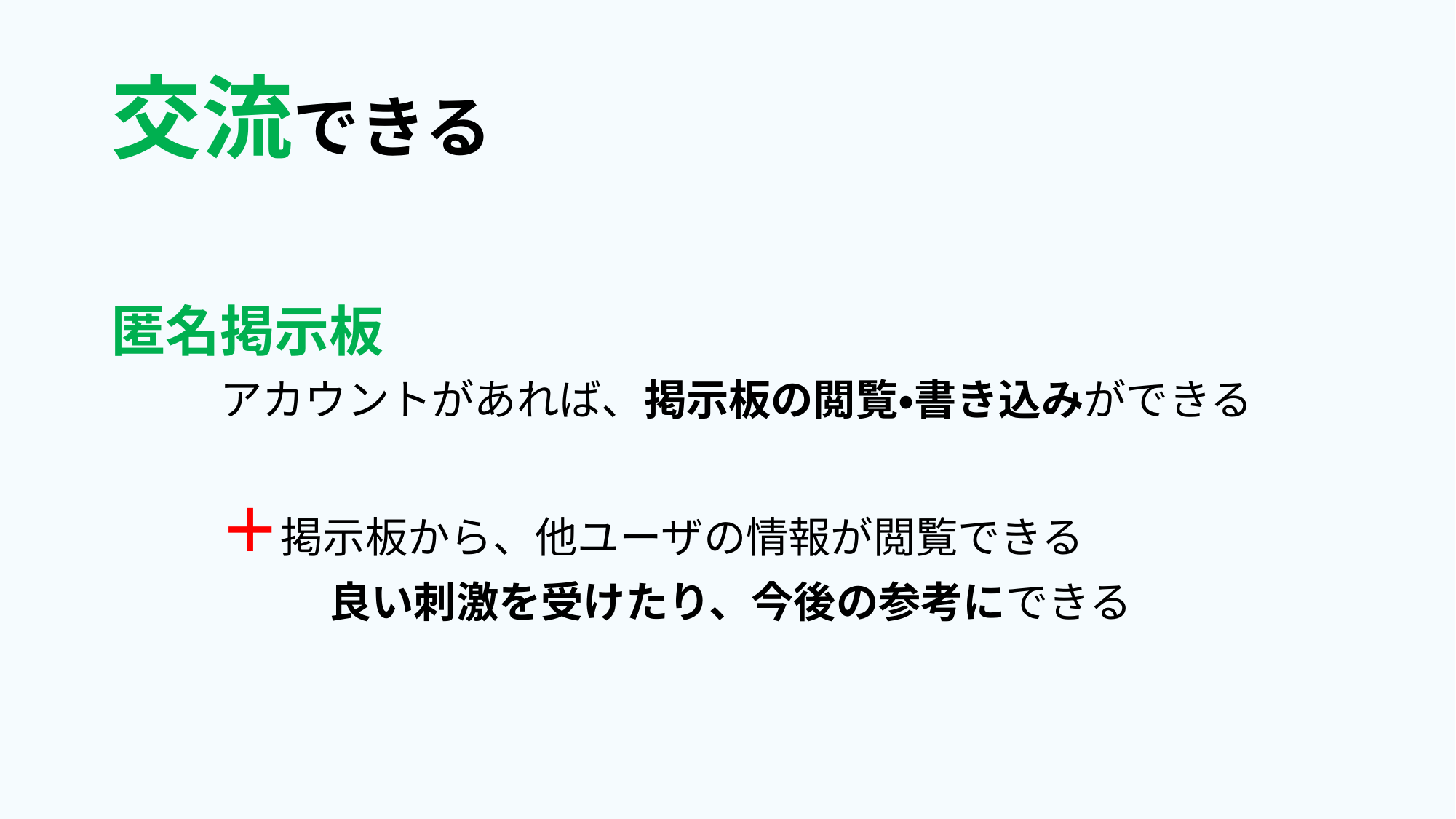

# 交流できる

匿名掲示板
	アカウントがあれば、掲示板の閲覧・書き込みができる

　	＋掲示板から、他ユーザの情報が閲覧できる
		良い刺激を受けたり、今後の参考にできる